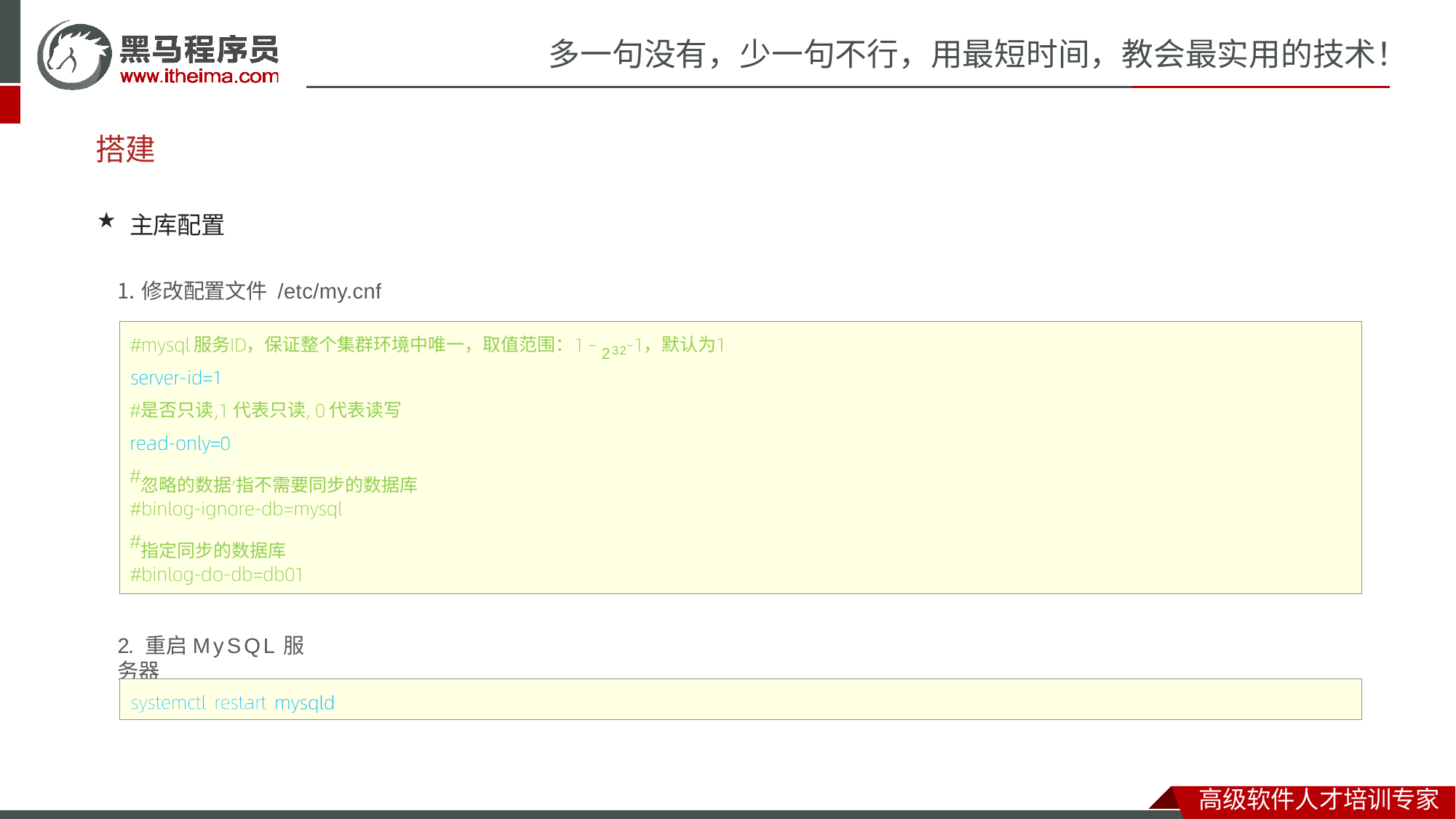

# 多一句没有，少一句不行，用最短时间，教会最实用的技术！

搭建

主库配置

修改配置文件 /etc/my.cnf

232

服务	，保证整个集群环境中唯一，取值范围：
，默认为

是否只读	代表只读	代表读写
忽略的数据 指不需要同步的数据库 指定同步的数据库

2. 重启MySQL服务器

高级软件人才培训专家